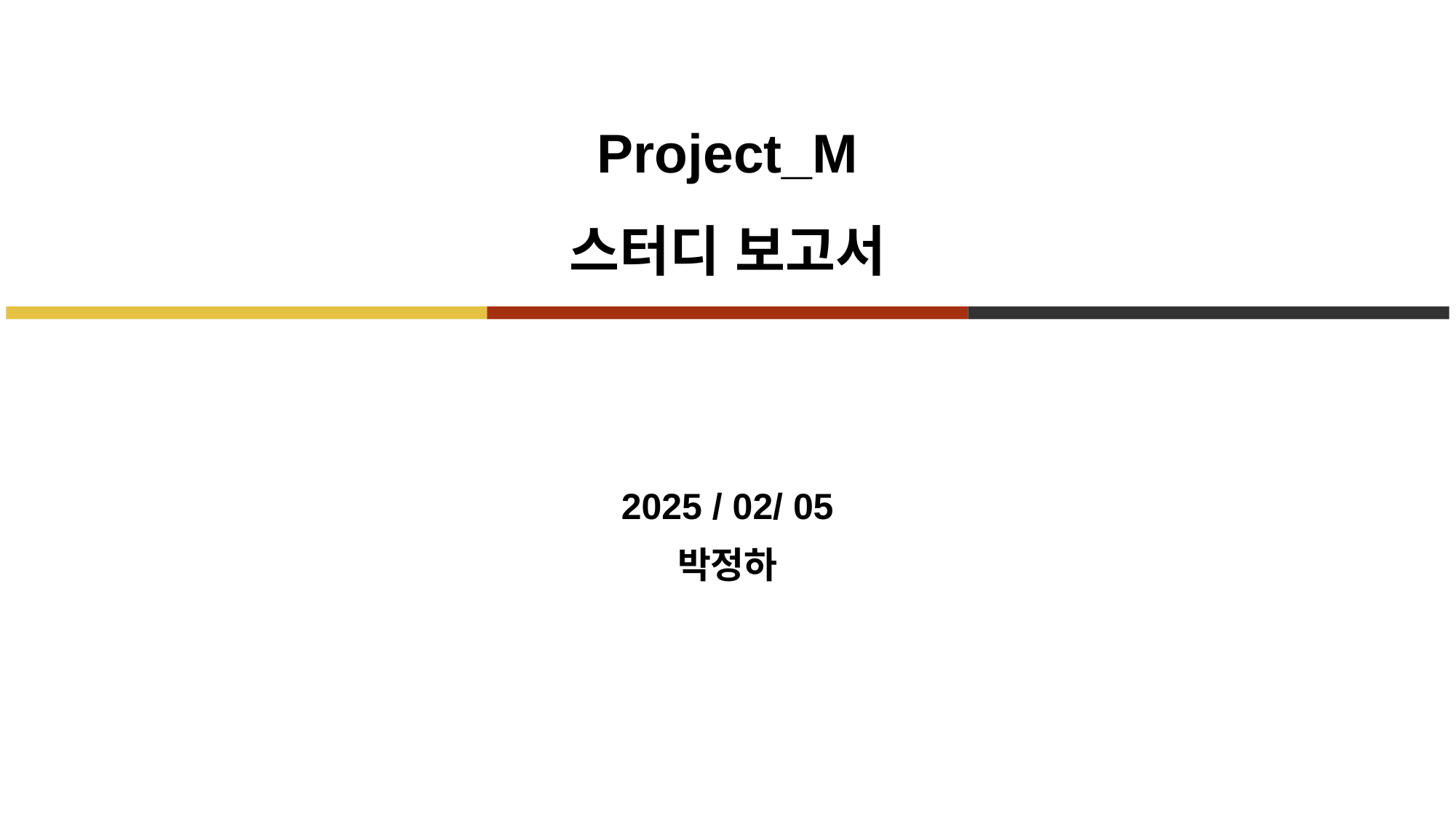

# Project_M 스터디 보고서
2025 / 02/ 05
박정하